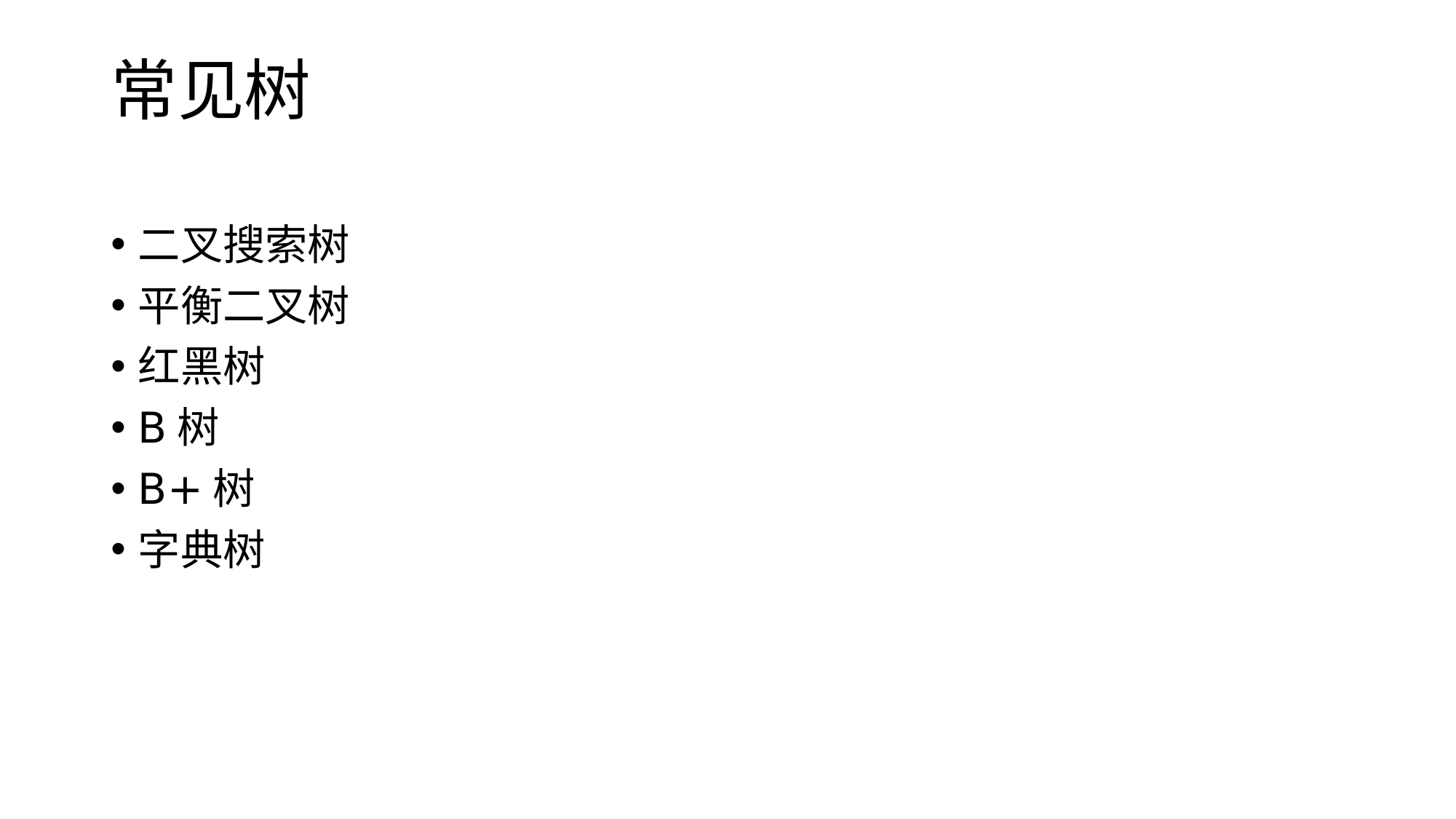

# 常见树
二叉搜索树
平衡二叉树
红黑树
B树
B+树
字典树